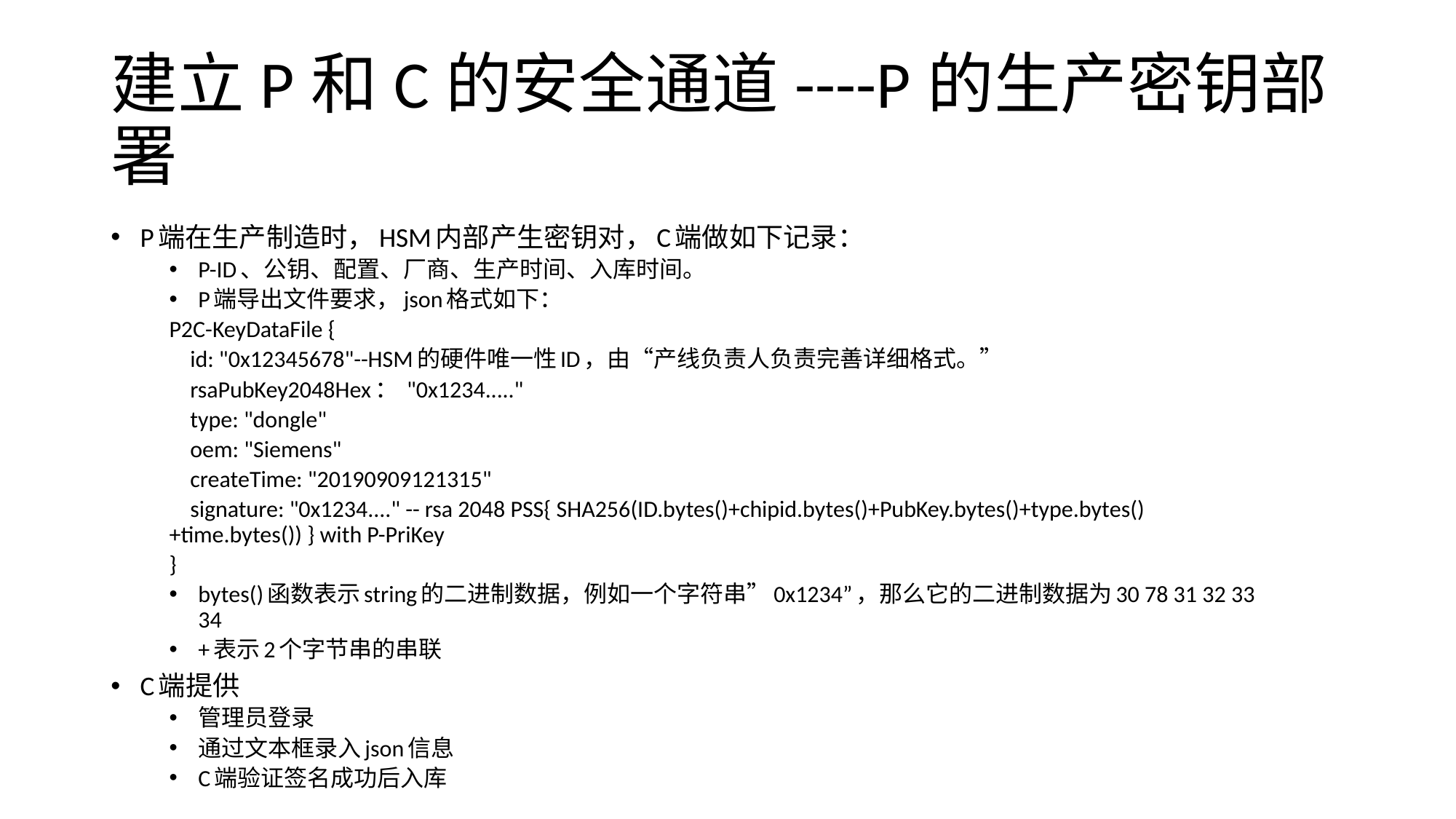

# 建立P和C的安全通道----P的生产密钥部署
P端在生产制造时，HSM内部产生密钥对，C端做如下记录：
P-ID、公钥、配置、厂商、生产时间、入库时间。
P端导出文件要求，json格式如下：
P2C-KeyDataFile {
    id: "0x12345678"--HSM的硬件唯一性ID，由“产线负责人负责完善详细格式。”
    rsaPubKey2048Hex： "0x1234....."
    type: "dongle"
               oem: "Siemens"
    createTime: "20190909121315"
    signature: "0x1234...." -- rsa 2048 PSS{ SHA256(ID.bytes()+chipid.bytes()+PubKey.bytes()+type.bytes()+time.bytes()) } with P-PriKey
}
bytes()函数表示string的二进制数据，例如一个字符串”0x1234”，那么它的二进制数据为30 78 31 32 33 34
+表示2个字节串的串联
C端提供
管理员登录
通过文本框录入json信息
C端验证签名成功后入库